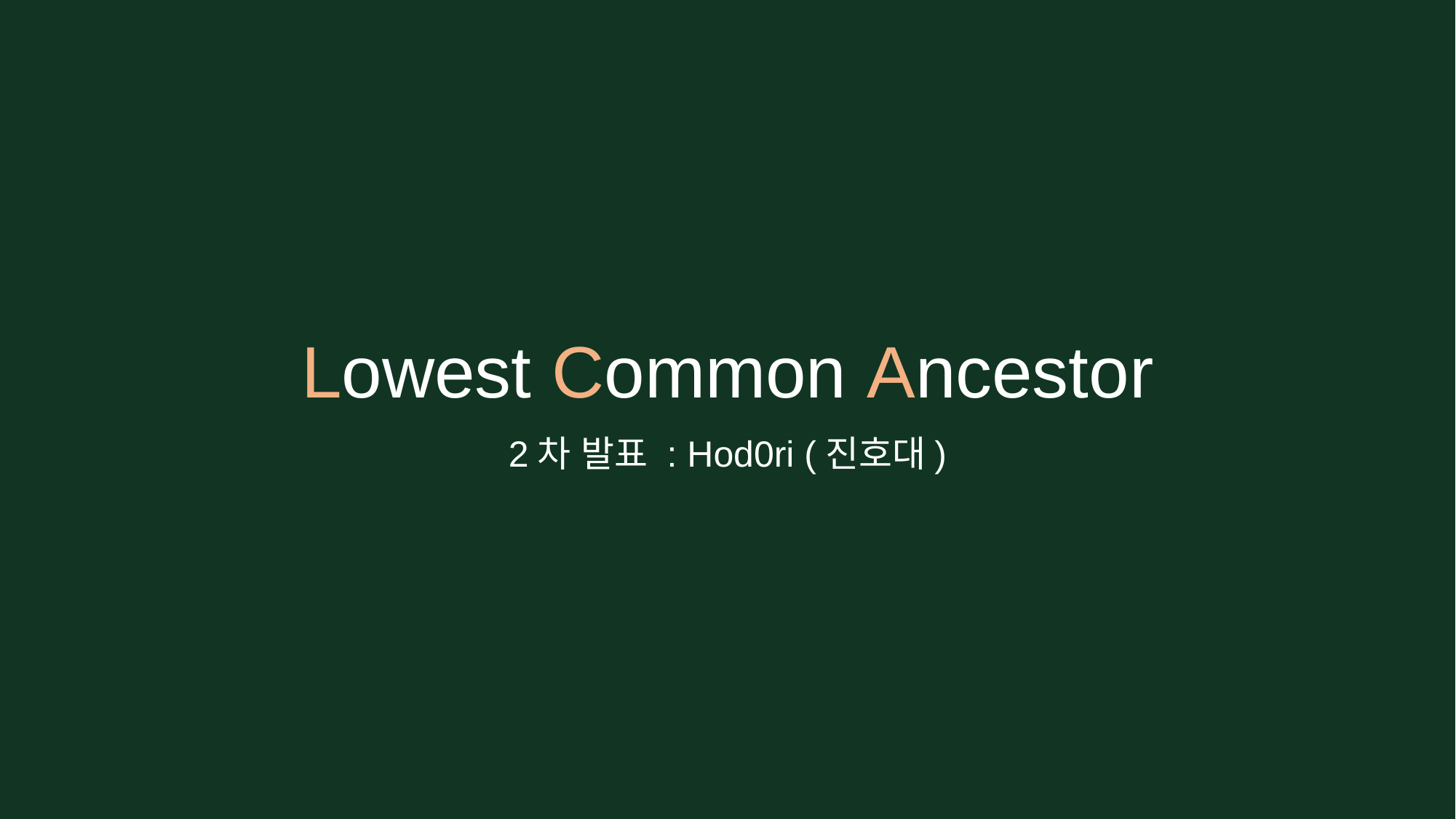

# Lowest Common Ancestor
2차 발표 : Hod0ri (진호대)